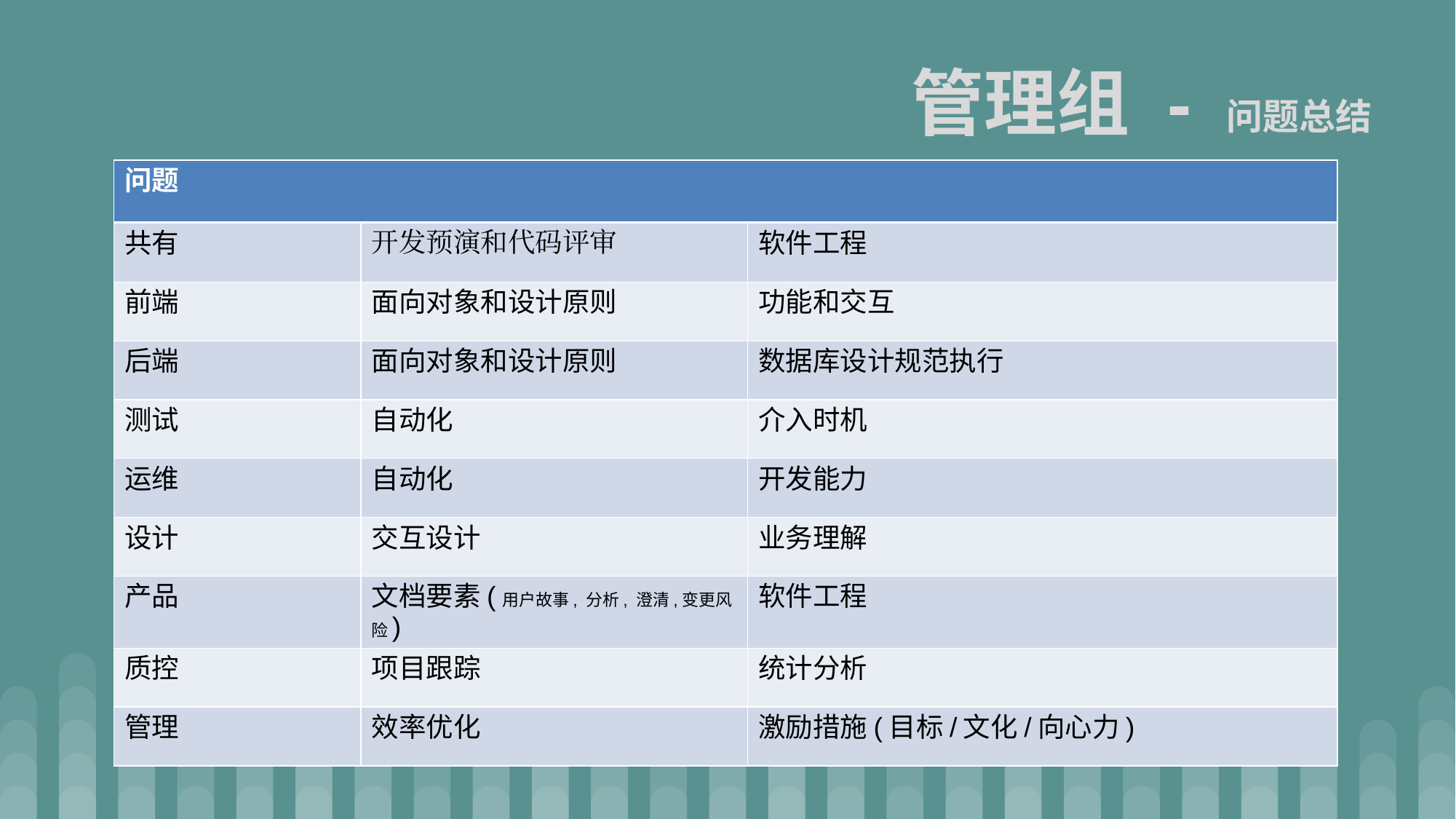

管理组 - 问题总结
| 问题 |  |  |
| --- | --- | --- |
| 共有 | 开发预演和代码评审 | 软件工程 |
| 前端 | 面向对象和设计原则 | 功能和交互 |
| 后端 | 面向对象和设计原则 | 数据库设计规范执行 |
| 测试 | 自动化 | 介入时机 |
| 运维 | 自动化 | 开发能力 |
| 设计 | 交互设计 | 业务理解 |
| 产品 | 文档要素(用户故事, 分析, 澄清,变更风险) | 软件工程 |
| 质控 | 项目跟踪 | 统计分析 |
| 管理 | 效率优化 | 激励措施(目标/文化/向心力) |